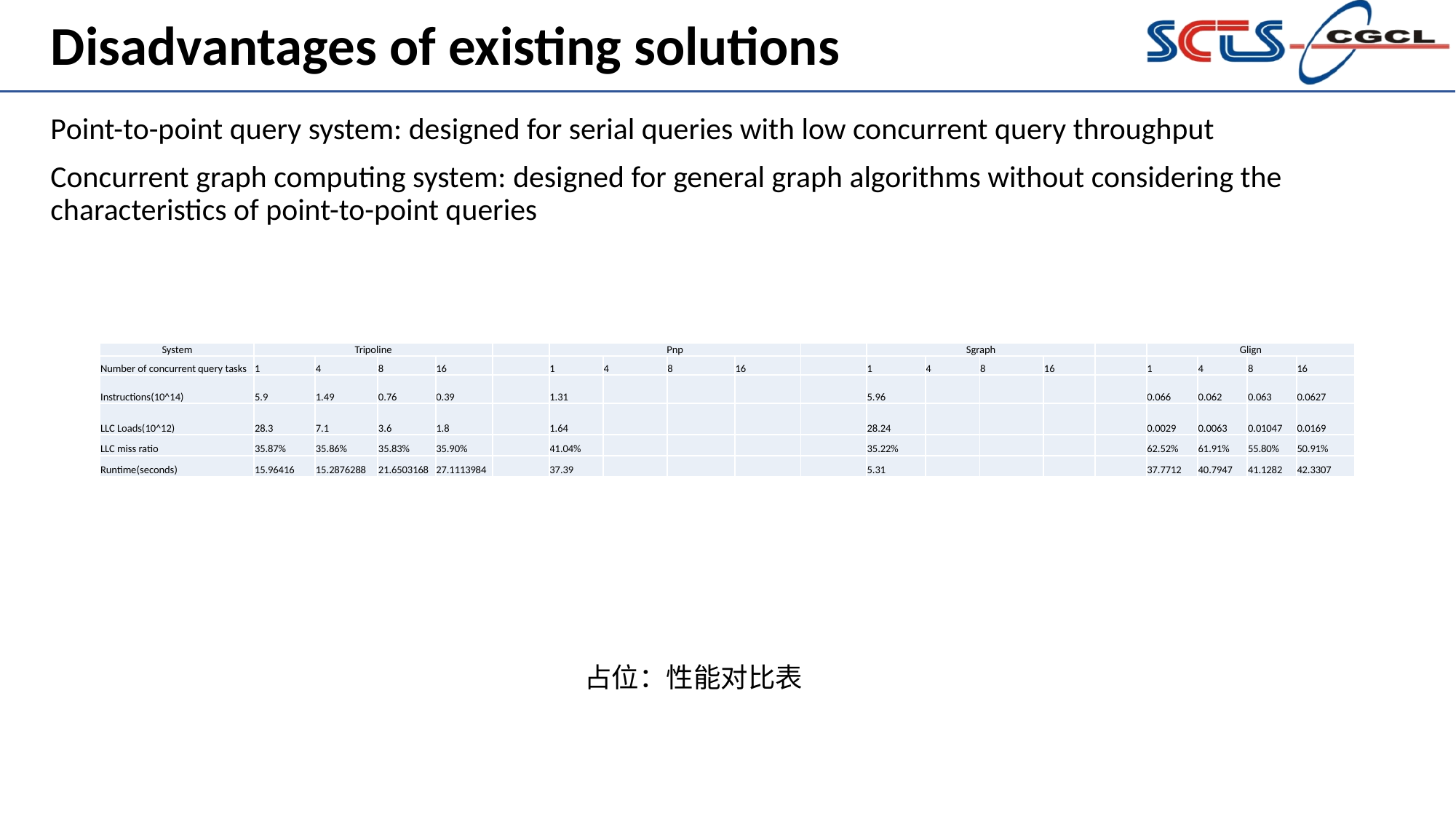

Disadvantages of existing solutions
Point-to-point query system: designed for serial queries with low concurrent query throughput
Concurrent graph computing system: designed for general graph algorithms without considering the characteristics of point-to-point queries
| System | Tripoline |  |  |  |  | Pnp |  |  |  |  | Sgraph |  |  |  |  | Glign |  |  |  |
| --- | --- | --- | --- | --- | --- | --- | --- | --- | --- | --- | --- | --- | --- | --- | --- | --- | --- | --- | --- |
| Number of concurrent query tasks | 1 | 4 | 8 | 16 |  | 1 | 4 | 8 | 16 |  | 1 | 4 | 8 | 16 |  | 1 | 4 | 8 | 16 |
| Instructions(10^14) | 5.9 | 1.49 | 0.76 | 0.39 |  | 1.31 |  |  |  |  | 5.96 |  |  |  |  | 0.066 | 0.062 | 0.063 | 0.0627 |
| LLC Loads(10^12) | 28.3 | 7.1 | 3.6 | 1.8 |  | 1.64 |  |  |  |  | 28.24 |  |  |  |  | 0.0029 | 0.0063 | 0.01047 | 0.0169 |
| LLC miss ratio | 35.87% | 35.86% | 35.83% | 35.90% |  | 41.04% |  |  |  |  | 35.22% |  |  |  |  | 62.52% | 61.91% | 55.80% | 50.91% |
| Runtime(seconds) | 15.96416 | 15.2876288 | 21.6503168 | 27.1113984 |  | 37.39 |  |  |  |  | 5.31 |  |  |  |  | 37.7712 | 40.7947 | 41.1282 | 42.3307 |
占位：性能对比表